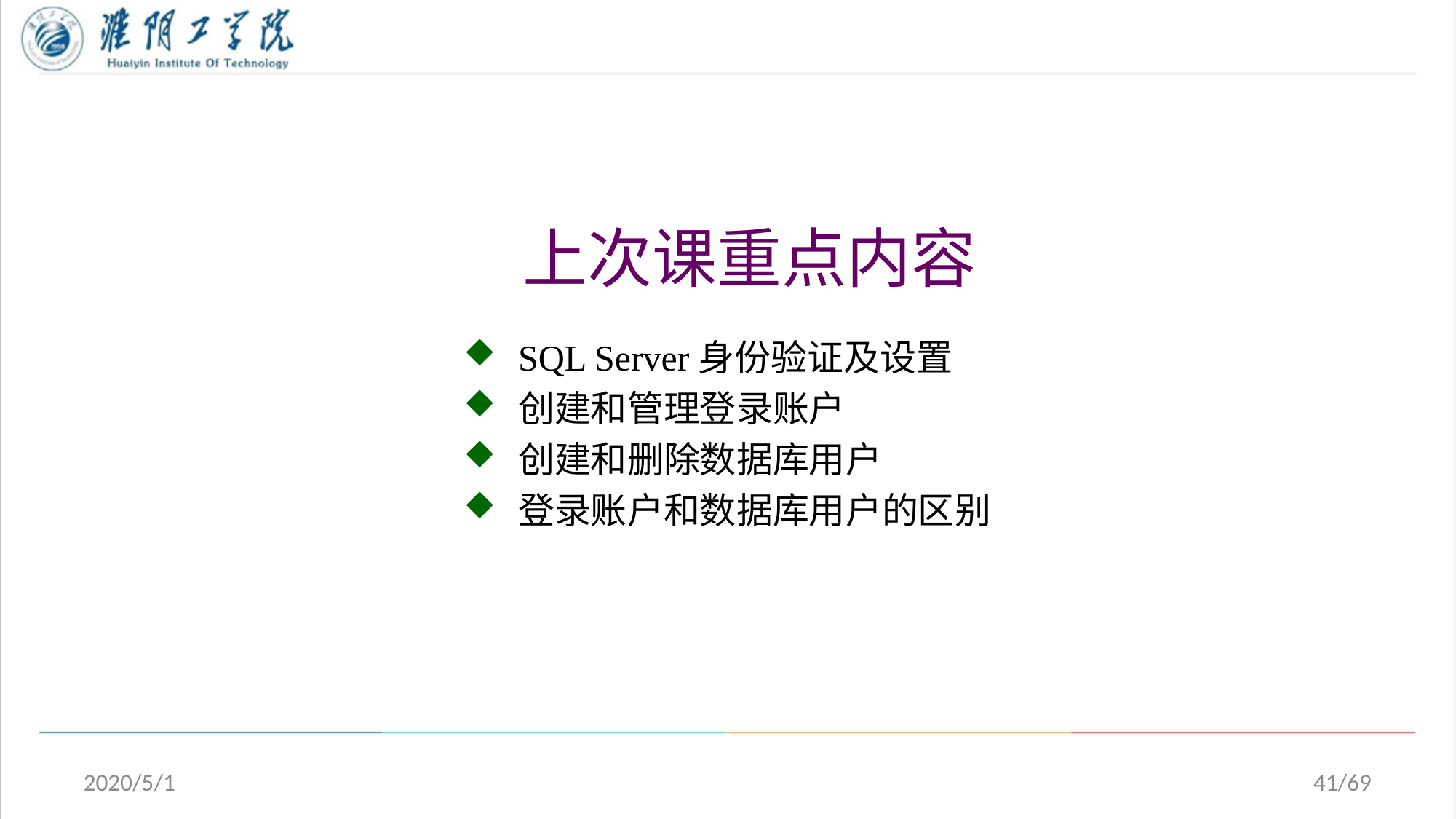

上次课重点内容
SQL Server身份验证及设置
创建和管理登录账户
创建和删除数据库用户
登录账户和数据库用户的区别

2020/5/1
41/69